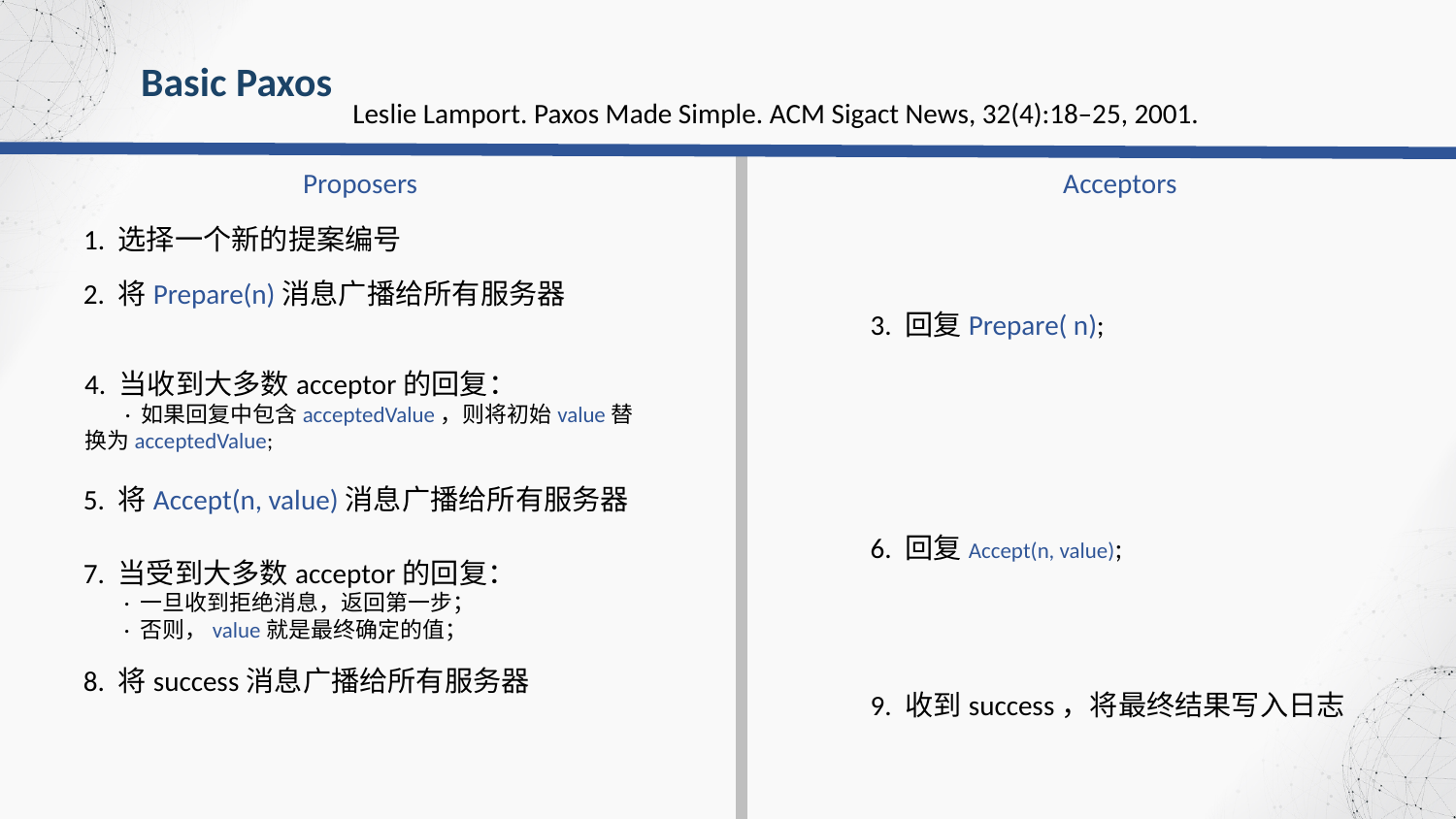

Basic Paxos
Leslie Lamport. Paxos Made Simple. ACM Sigact News, 32(4):18–25, 2001.
Proposers
Acceptors
1. 选择一个新的提案编号
2. 将Prepare(n)消息广播给所有服务器
3. 回复Prepare( n);
4. 当收到大多数acceptor的回复：
        · 如果回复中包含acceptedValue，则将初始value替换为acceptedValue;
5. 将Accept(n, value)消息广播给所有服务器
6. 回复Accept(n, value);
7. 当受到大多数acceptor的回复：
        · 一旦收到拒绝消息，返回第一步；
        · 否则，value就是最终确定的值；
8. 将success消息广播给所有服务器
9. 收到success，将最终结果写入日志